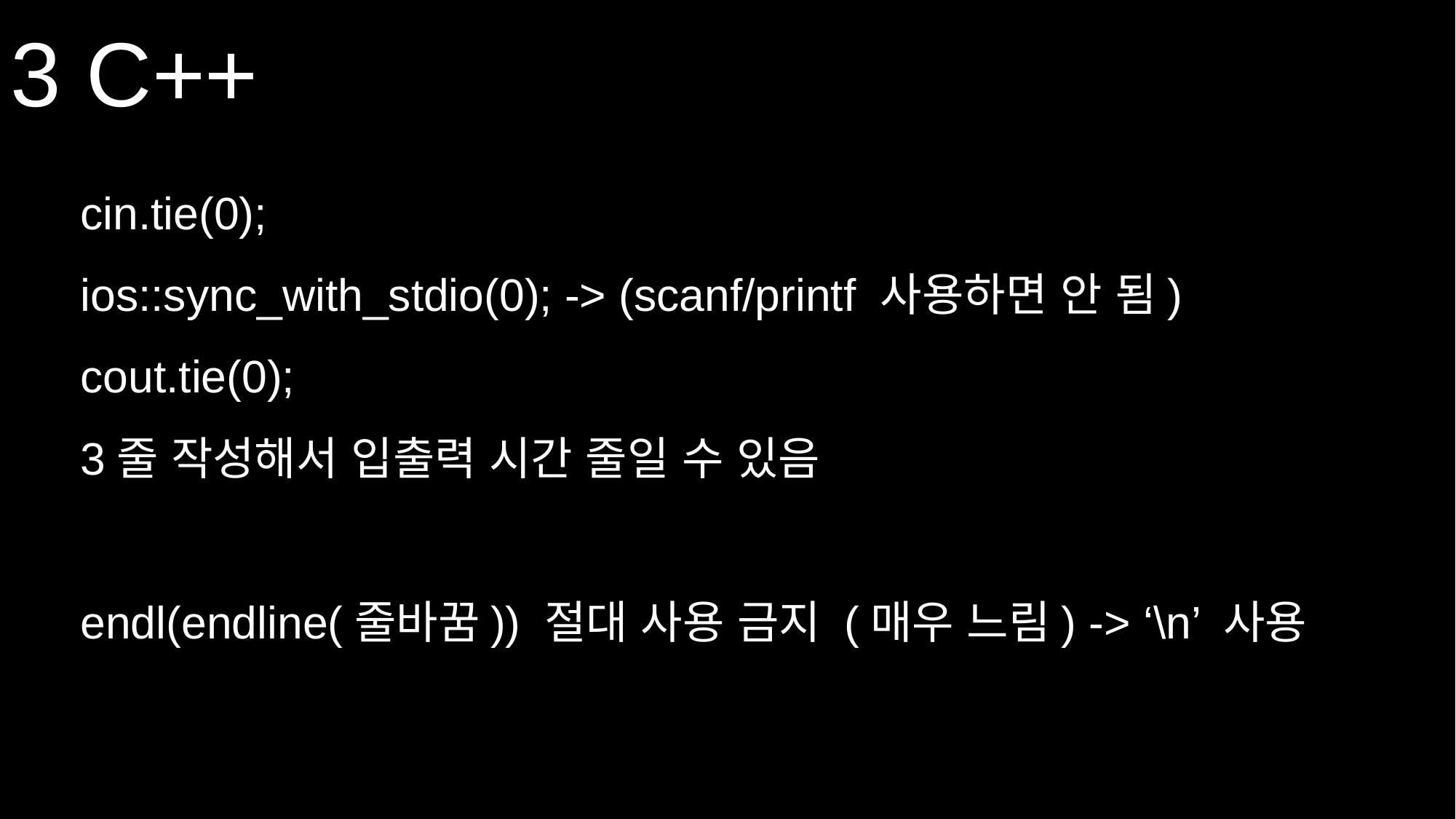

3 C++
cin.tie(0);
ios::sync_with_stdio(0); -> (scanf/printf 사용하면 안 됨)
cout.tie(0);
3줄 작성해서 입출력 시간 줄일 수 있음

endl(endline(줄바꿈)) 절대 사용 금지 (매우 느림) -> ‘\n’ 사용